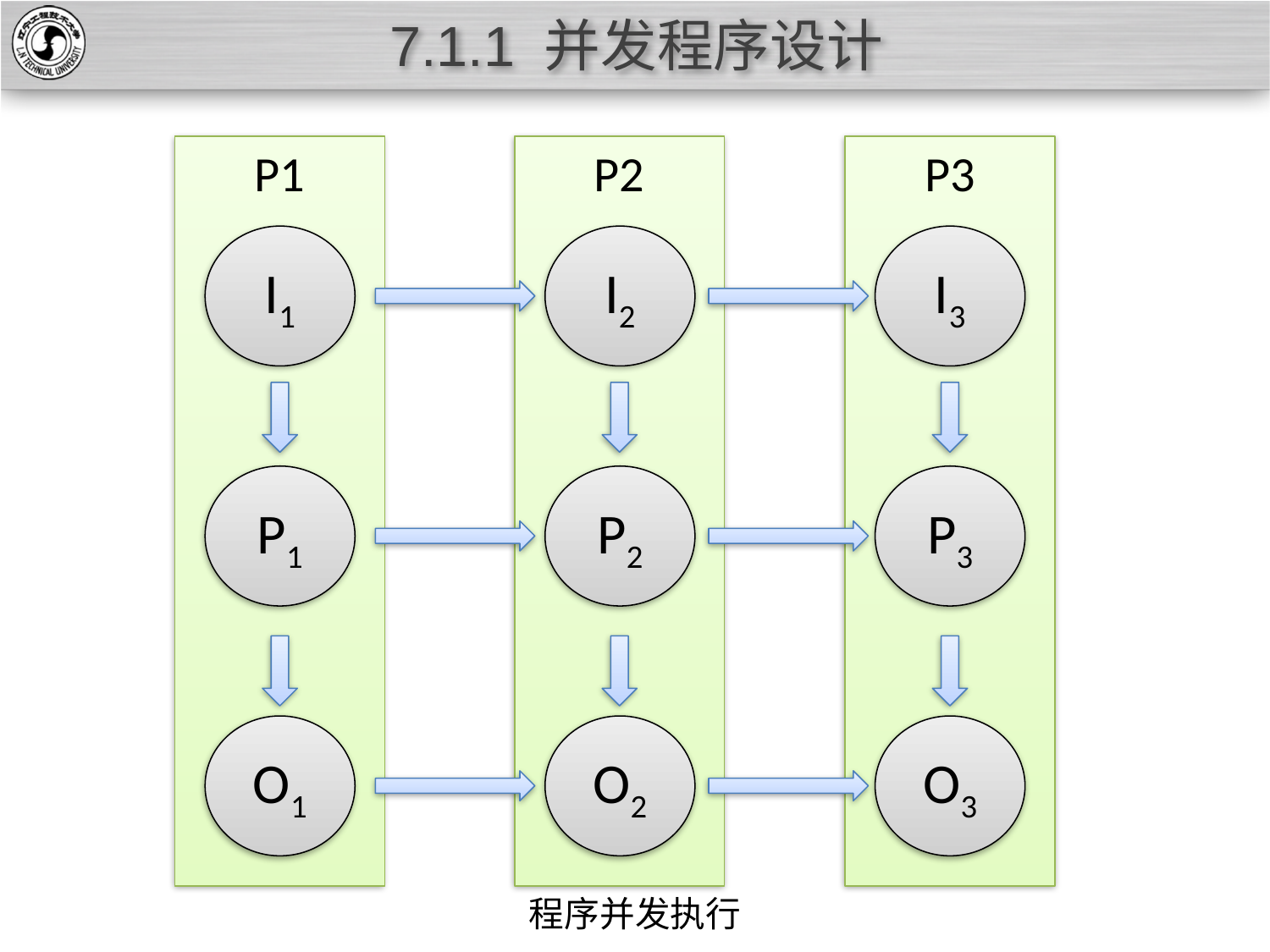

# 7.1.1 并发程序设计

P1

P2

P3
I1
I2
I3

P1
P2
P3

O1
O2
O3

程序并发执行